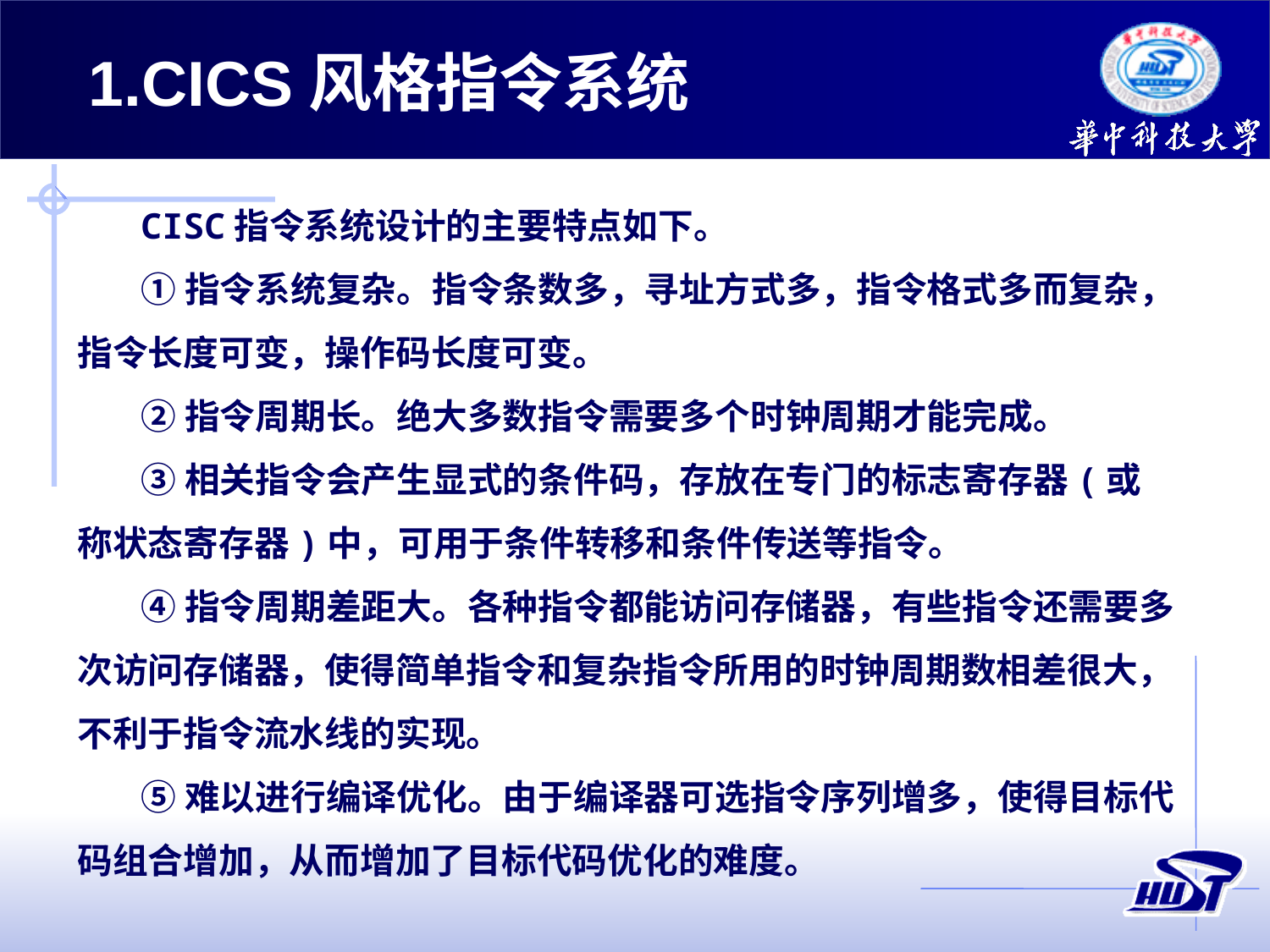

1.CICS风格指令系统
CISC指令系统设计的主要特点如下。
①指令系统复杂。指令条数多，寻址方式多，指令格式多而复杂，指令长度可变，操作码长度可变。
②指令周期长。绝大多数指令需要多个时钟周期才能完成。
③相关指令会产生显式的条件码，存放在专门的标志寄存器(或称状态寄存器)中，可用于条件转移和条件传送等指令。
④指令周期差距大。各种指令都能访问存储器，有些指令还需要多次访问存储器，使得简单指令和复杂指令所用的时钟周期数相差很大，不利于指令流水线的实现。
⑤难以进行编译优化。由于编译器可选指令序列增多，使得目标代码组合增加，从而增加了目标代码优化的难度。